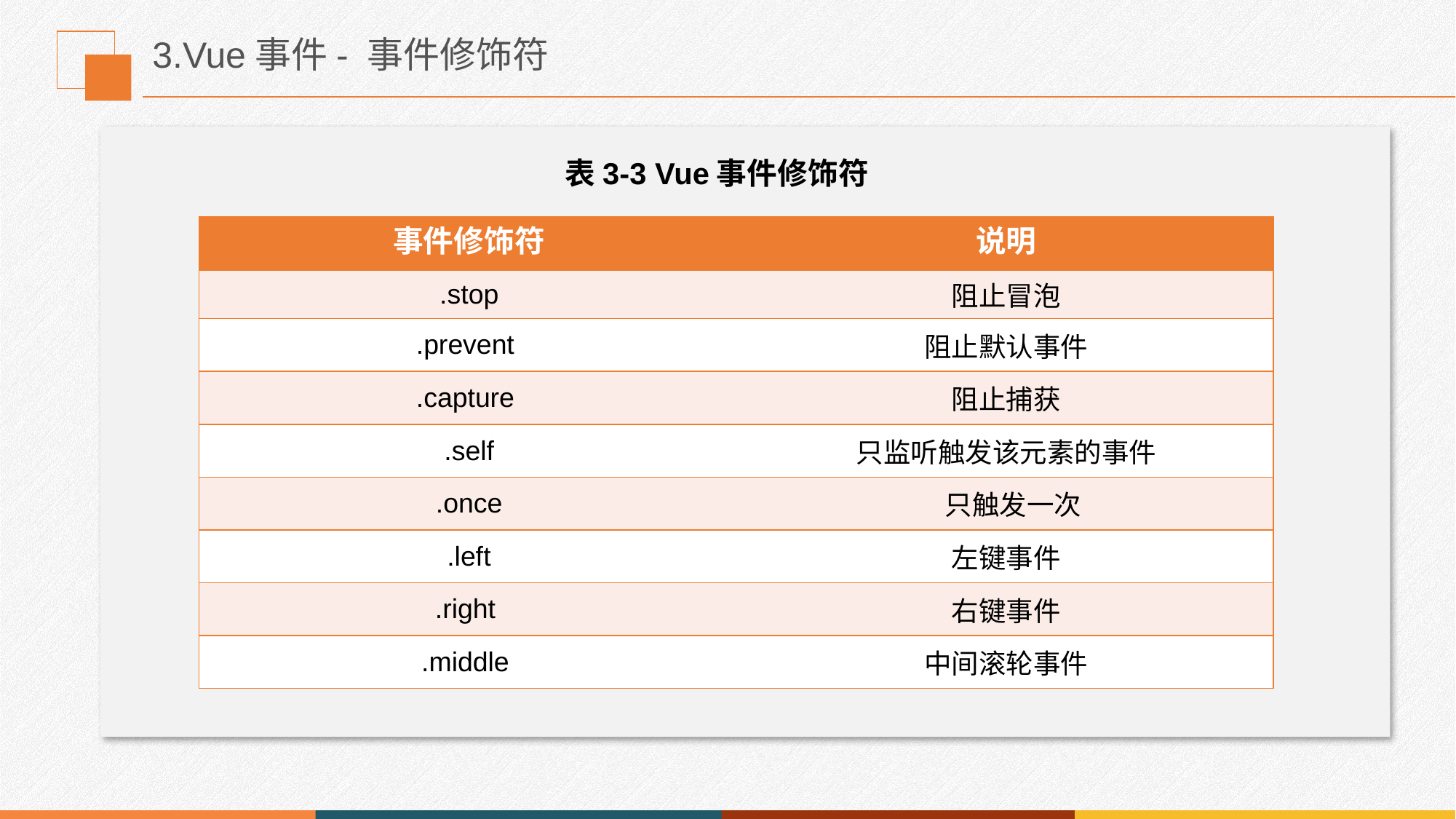

# 3.Vue事件- 事件修饰符

表3-3 Vue事件修饰符
| 事件修饰符 | 说明 |
| --- | --- |
| .stop | 阻止冒泡 |
| .prevent | 阻止默认事件 |
| .capture | 阻止捕获 |
| .self | 只监听触发该元素的事件 |
| .once | 只触发一次 |
| .left | 左键事件 |
| .right | 右键事件 |
| .middle | 中间滚轮事件 |